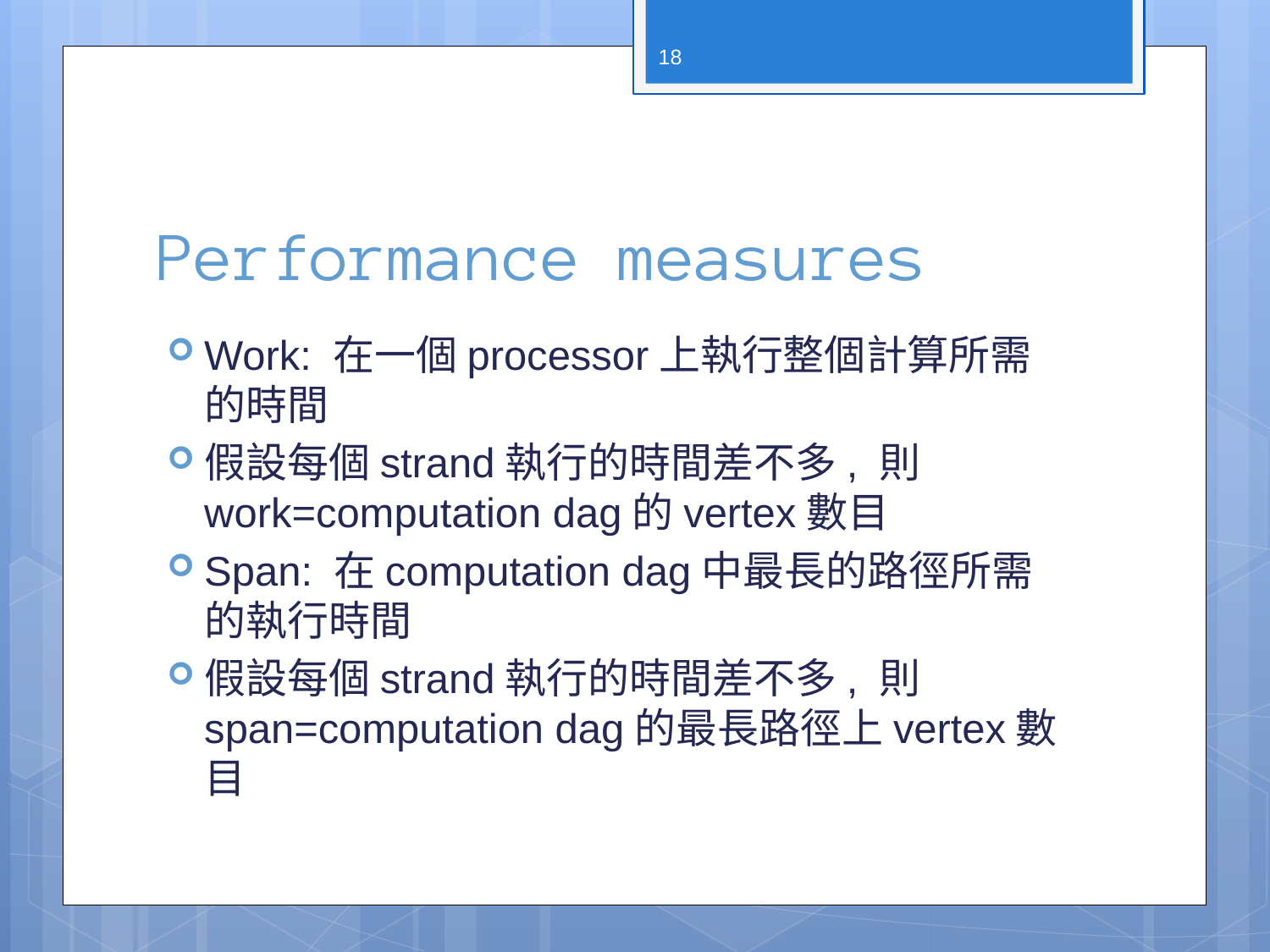

18
# Performance measures
Work: 在一個processor上執行整個計算所需的時間
假設每個strand執行的時間差不多, 則work=computation dag的vertex數目
Span: 在computation dag中最長的路徑所需的執行時間
假設每個strand執行的時間差不多, 則span=computation dag的最長路徑上vertex數目